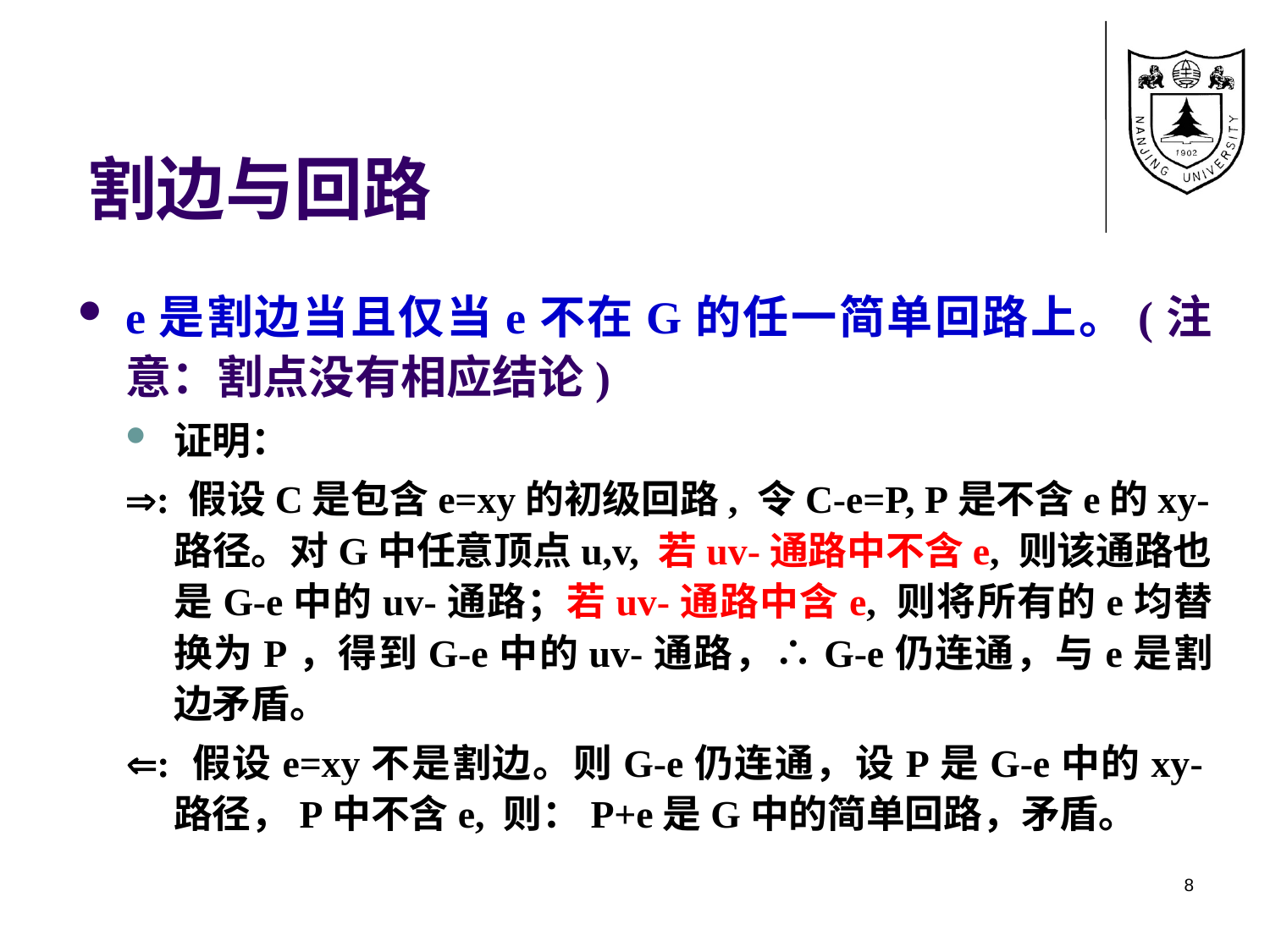

# 割边与回路
e是割边当且仅当e不在G的任一简单回路上。(注意：割点没有相应结论)
证明：
⇒: 假设C是包含e=xy的初级回路, 令C-e=P, P是不含e的xy-路径。对G中任意顶点u,v, 若uv-通路中不含e, 则该通路也是G-e中的uv-通路；若uv-通路中含e, 则将所有的e均替换为P，得到G-e中的uv-通路，∴G-e仍连通，与e是割边矛盾。
⇐: 假设e=xy不是割边。则G-e仍连通，设P是G-e中的xy-路径，P中不含e, 则：P+e是G中的简单回路，矛盾。
8